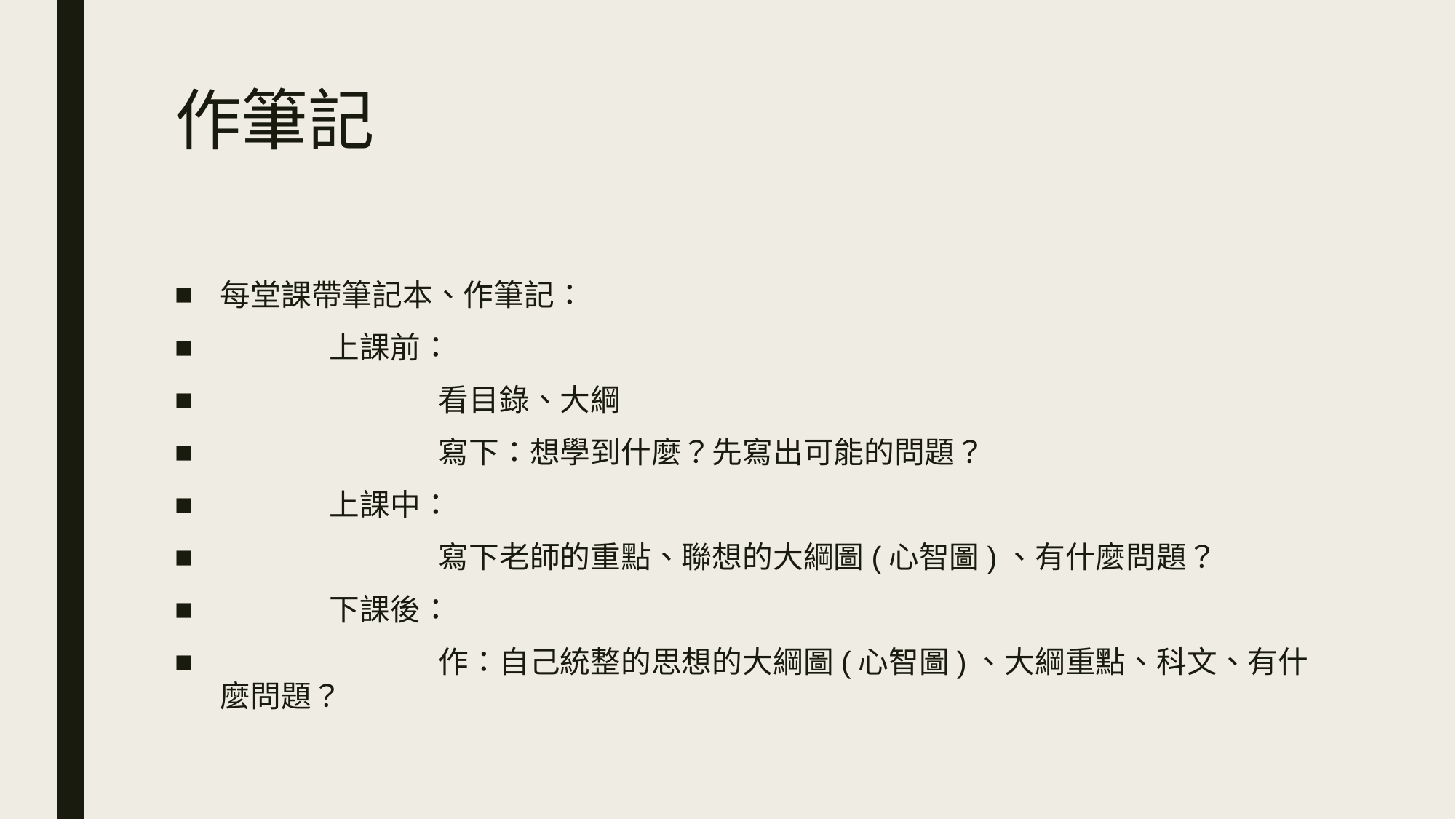

# 作筆記
每堂課帶筆記本、作筆記：
	上課前：
		看目錄、大綱
		寫下：想學到什麼？先寫出可能的問題？
	上課中：
		寫下老師的重點、聯想的大綱圖(心智圖)、有什麼問題？
	下課後：
		作：自己統整的思想的大綱圖(心智圖)、大綱重點、科文、有什麼問題？